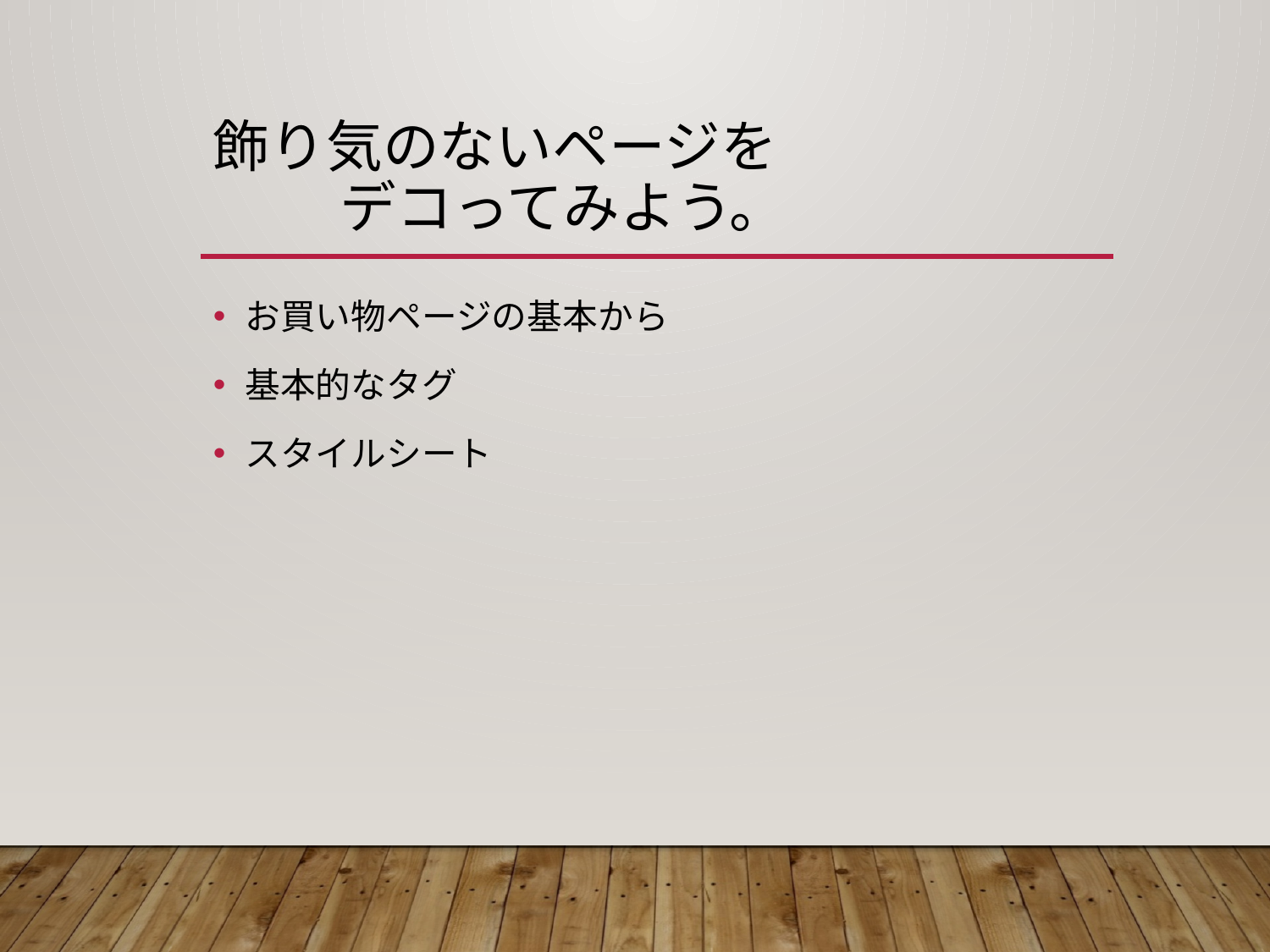

# 飾り気のないページを デコってみよう。
お買い物ページの基本から
基本的なタグ
スタイルシート